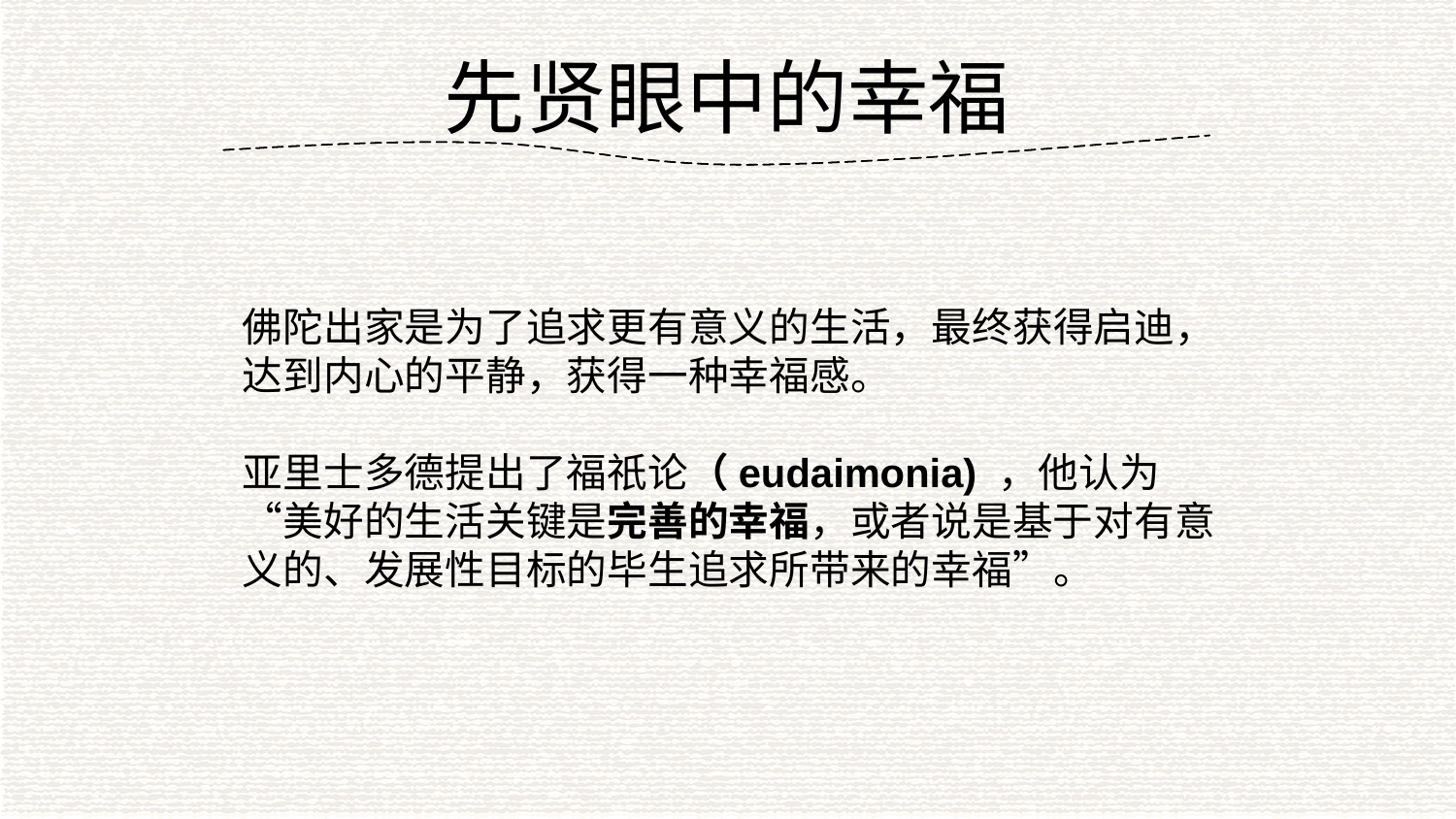

先贤眼中的幸福

佛陀出家是为了追求更有意义的生活，最终获得启迪，达到内心的平静，获得一种幸福感。

亚里士多德提出了福祇论（eudaimonia) ，他认为“美好的生活关键是完善的幸福，或者说是基于对有意义的、发展性目标的毕生追求所带来的幸福”。